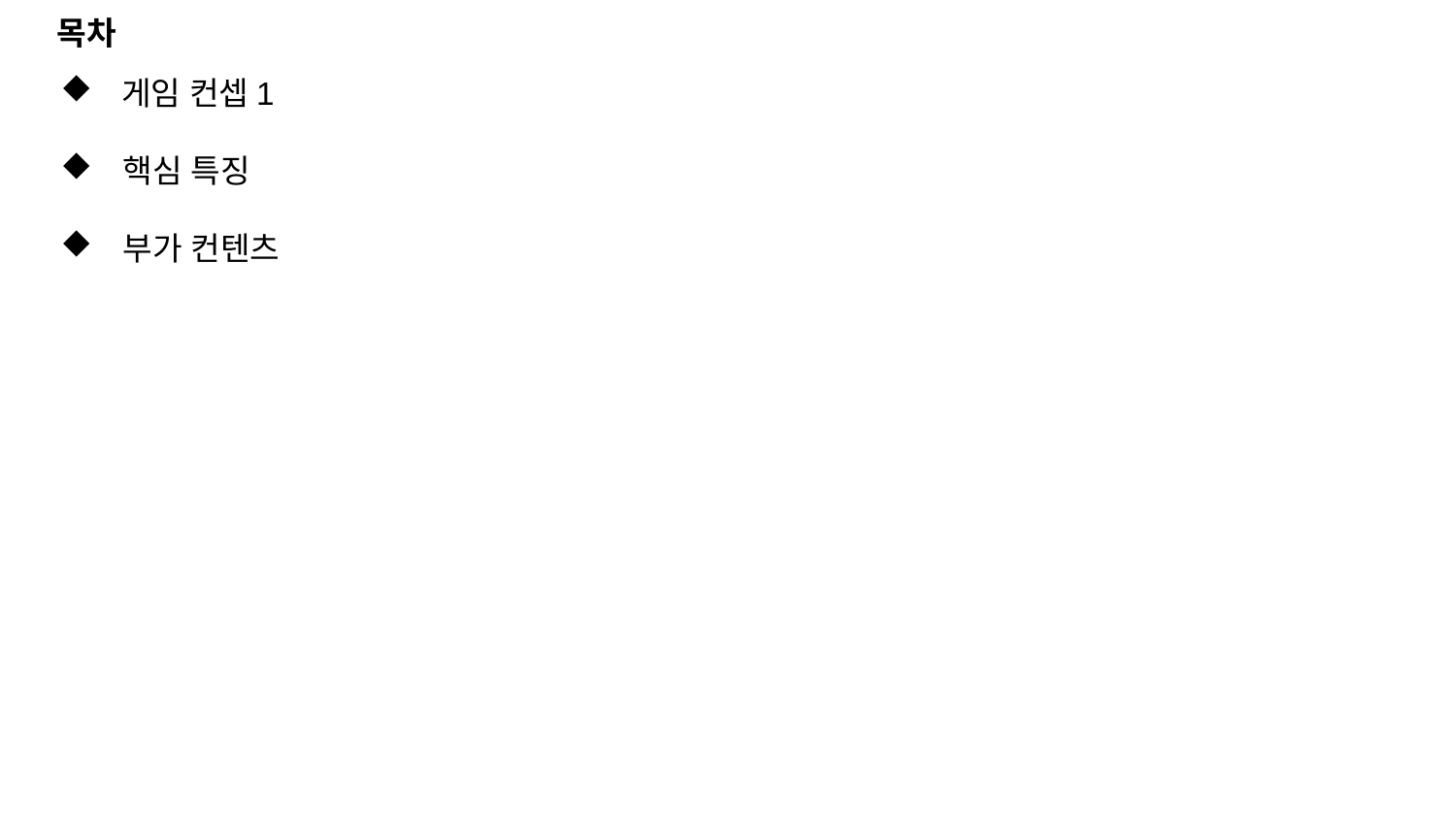

목차
 게임 컨셉1

 핵심 특징

 부가 컨텐츠